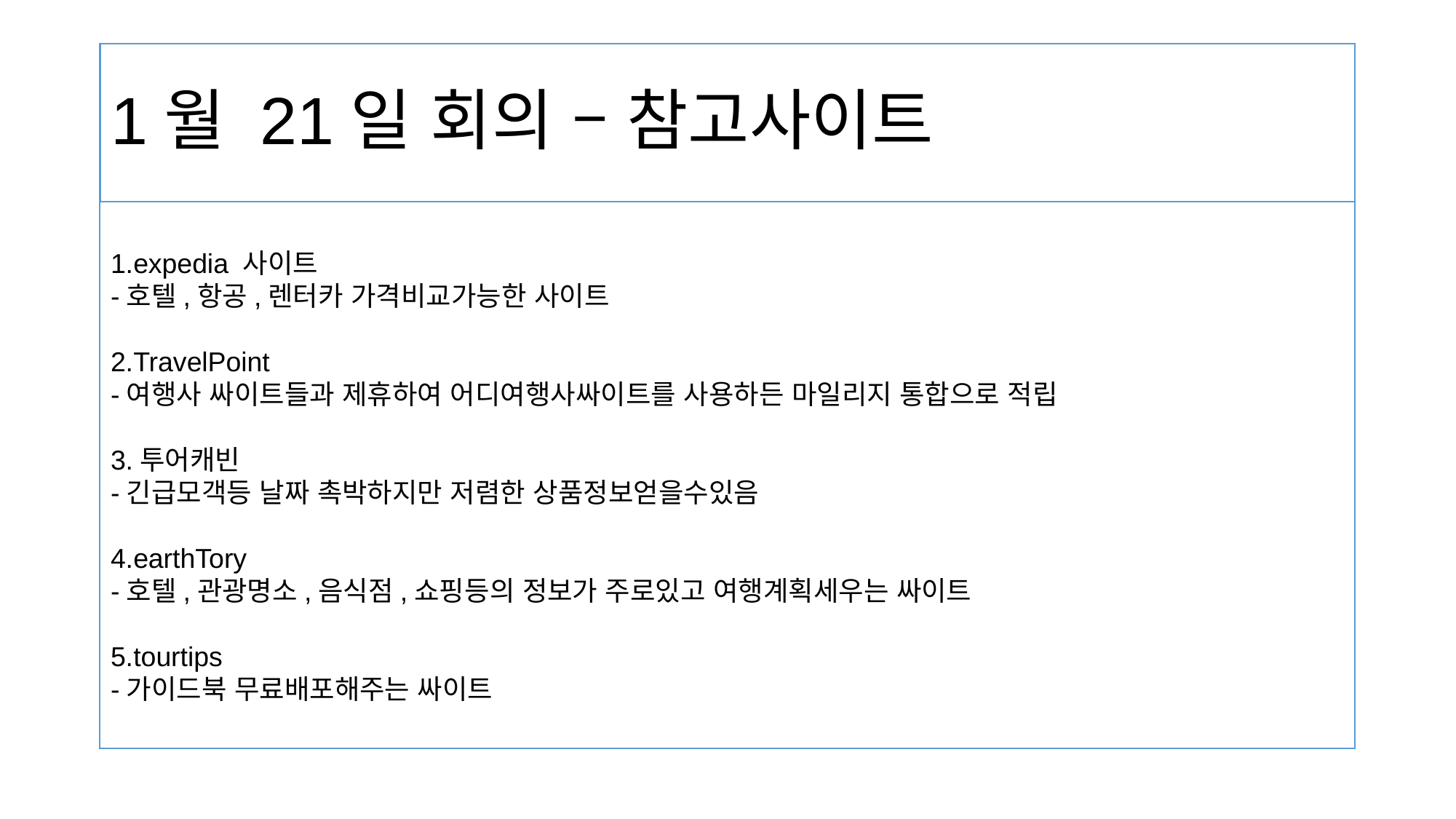

# 1월 21일 회의 – 참고사이트
1.expedia 사이트
-호텔,항공,렌터카 가격비교가능한 사이트

2.TravelPoint
-여행사 싸이트들과 제휴하여 어디여행사싸이트를 사용하든 마일리지 통합으로 적립

3.투어캐빈
-긴급모객등 날짜 촉박하지만 저렴한 상품정보얻을수있음

4.earthTory
-호텔,관광명소,음식점,쇼핑등의 정보가 주로있고 여행계획세우는 싸이트

5.tourtips
-가이드북 무료배포해주는 싸이트